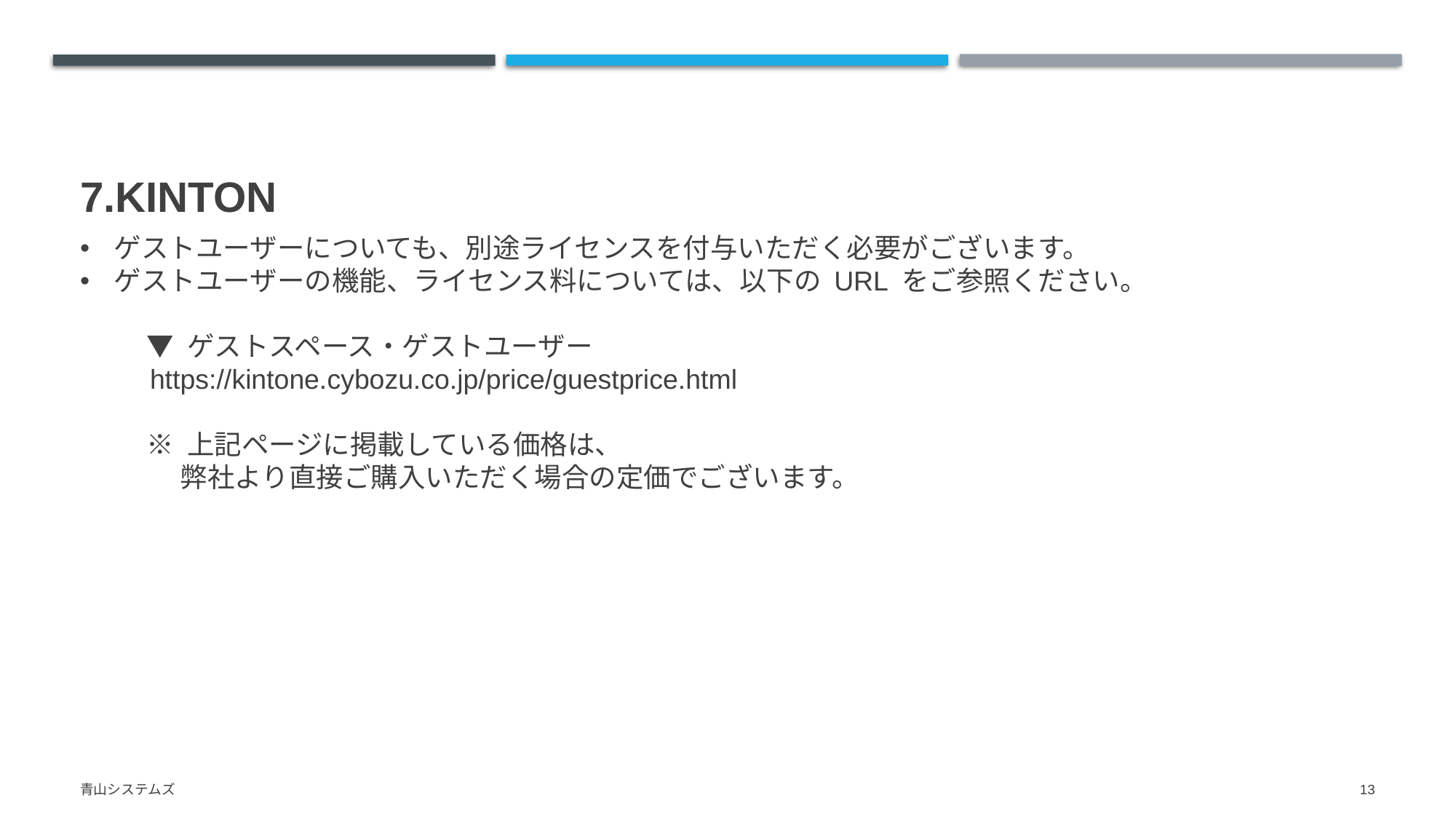

7.kinton
ゲストユーザーについても、別途ライセンスを付与いただく必要がございます。
ゲストユーザーの機能、ライセンス料については、以下の URL をご参照ください。

  ▼ ゲストスペース・ゲストユーザー
  https://kintone.cybozu.co.jp/price/guestprice.html

  ※ 上記ページに掲載している価格は、
　   弊社より直接ご購入いただく場合の定価でございます。
青山システムズ
13